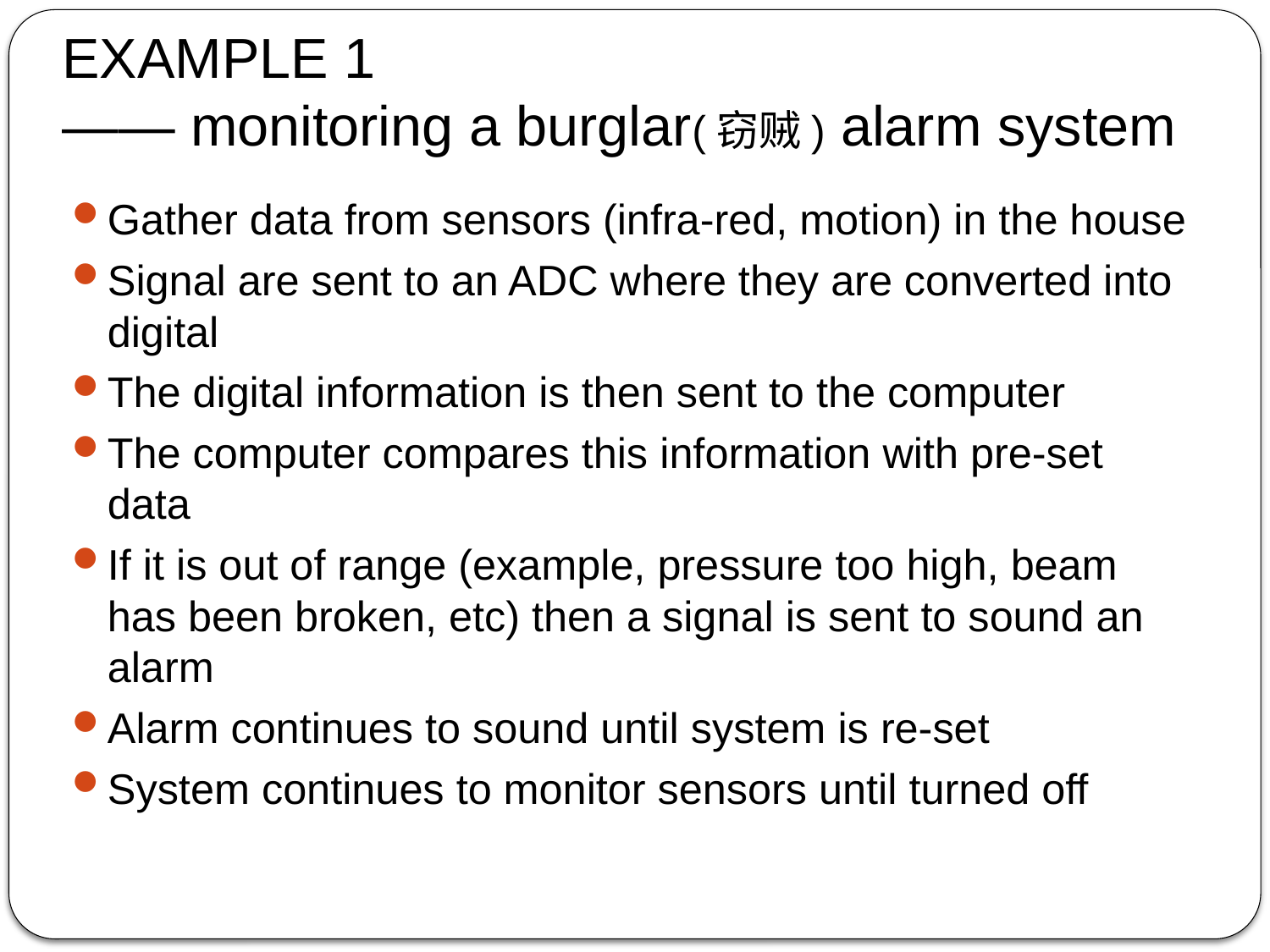

# EXAMPLE 1 —— monitoring a burglar(窃贼) alarm system
Gather data from sensors (infra-red, motion) in the house
Signal are sent to an ADC where they are converted into digital
The digital information is then sent to the computer
The computer compares this information with pre-set data
If it is out of range (example, pressure too high, beam has been broken, etc) then a signal is sent to sound an alarm
Alarm continues to sound until system is re-set
System continues to monitor sensors until turned off